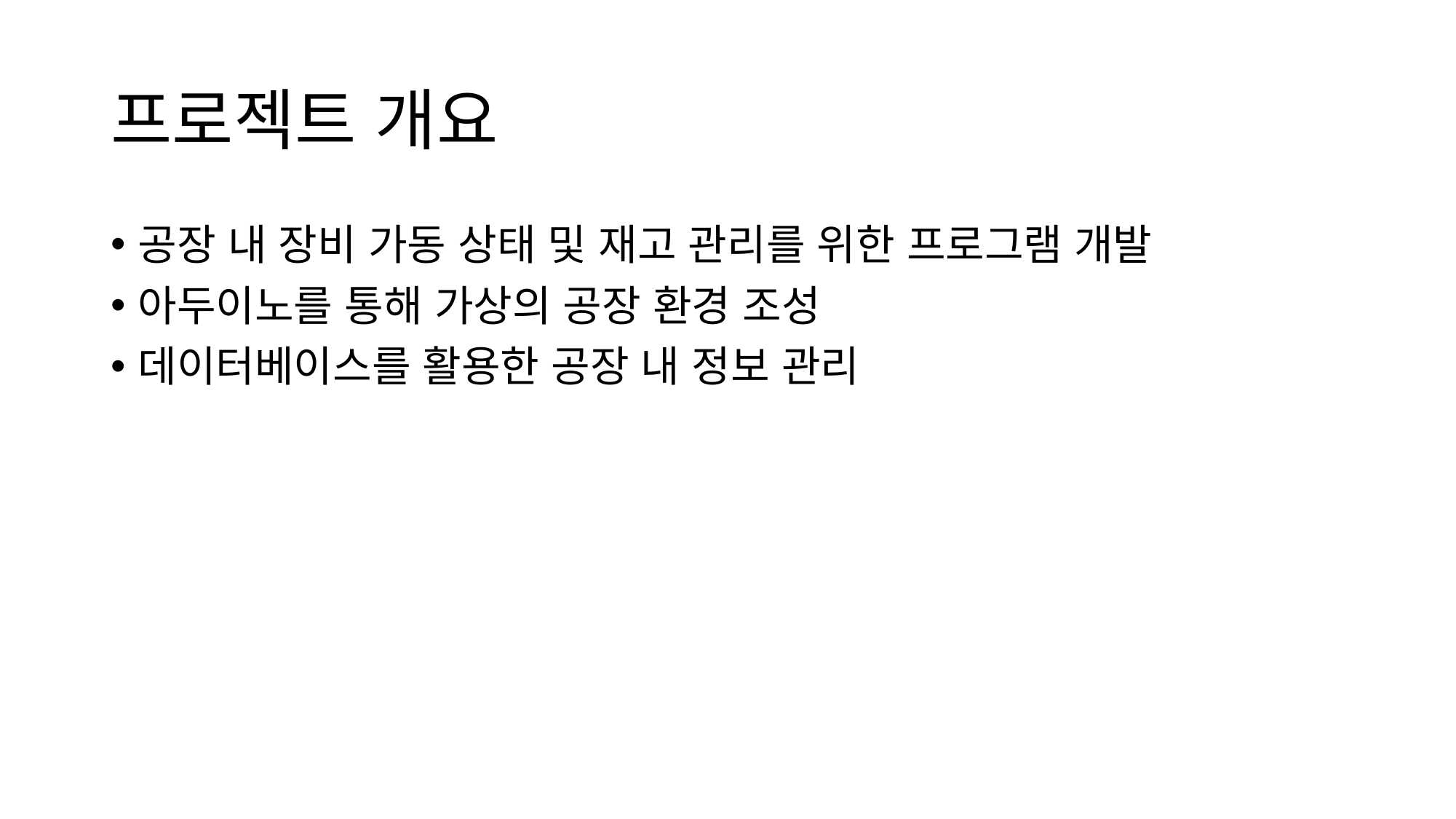

# 프로젝트 개요
공장 내 장비 가동 상태 및 재고 관리를 위한 프로그램 개발
아두이노를 통해 가상의 공장 환경 조성
데이터베이스를 활용한 공장 내 정보 관리